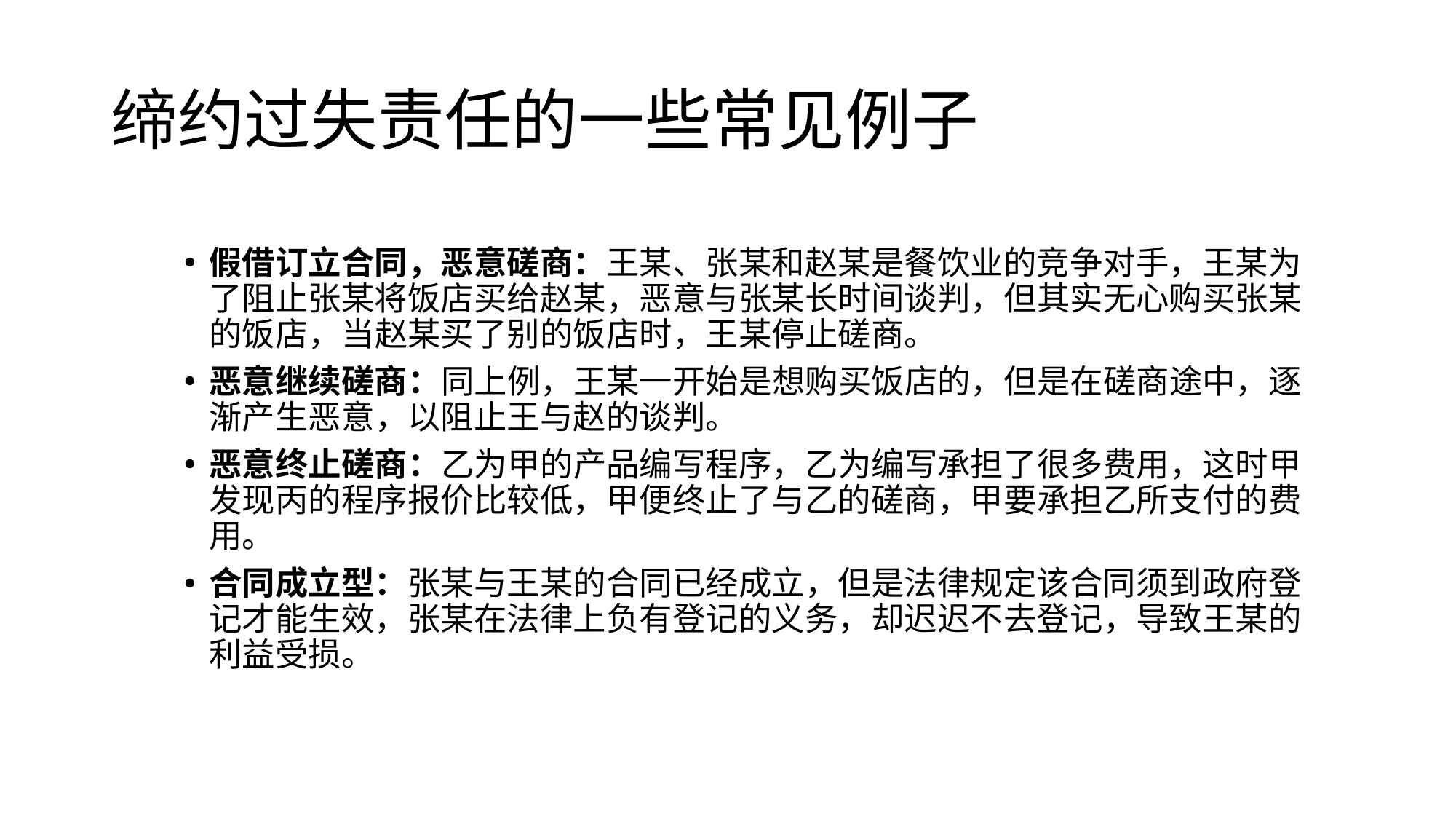

# 缔约过失责任的一些常见例子
假借订立合同，恶意磋商：王某、张某和赵某是餐饮业的竞争对手，王某为了阻止张某将饭店买给赵某，恶意与张某长时间谈判，但其实无心购买张某的饭店，当赵某买了别的饭店时，王某停止磋商。
恶意继续磋商：同上例，王某一开始是想购买饭店的，但是在磋商途中，逐渐产生恶意，以阻止王与赵的谈判。
恶意终止磋商：乙为甲的产品编写程序，乙为编写承担了很多费用，这时甲发现丙的程序报价比较低，甲便终止了与乙的磋商，甲要承担乙所支付的费用。
合同成立型：张某与王某的合同已经成立，但是法律规定该合同须到政府登记才能生效，张某在法律上负有登记的义务，却迟迟不去登记，导致王某的利益受损。